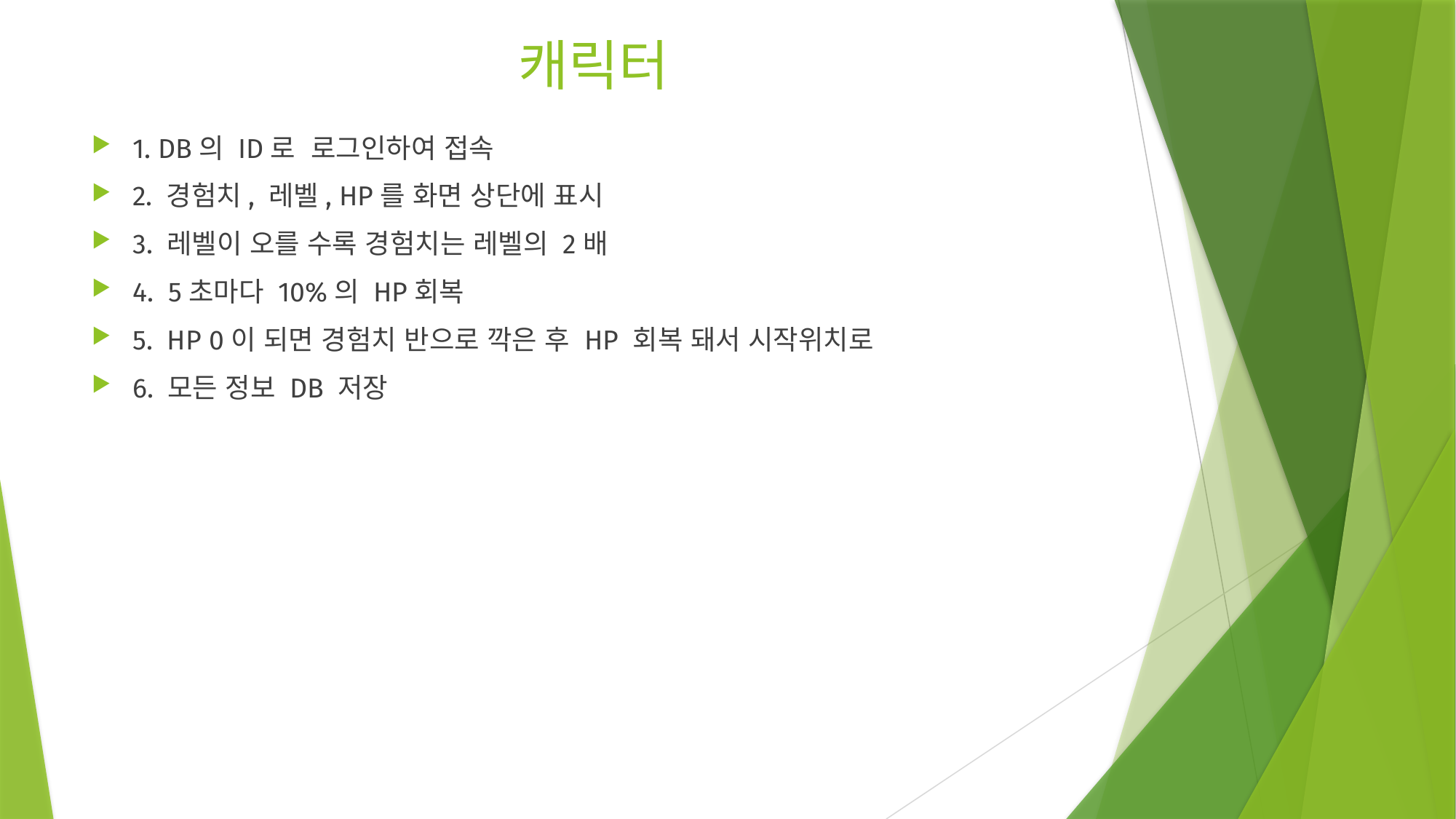

# 캐릭터
1. DB의 ID로  로그인하여 접속
2. 경험치, 레벨, HP를 화면 상단에 표시
3. 레벨이 오를 수록 경험치는 레벨의 2배
4.  5초마다 10%의 HP회복
5.  HP 0이 되면 경험치 반으로 깍은 후 HP 회복 돼서 시작위치로
6. 모든 정보 DB 저장